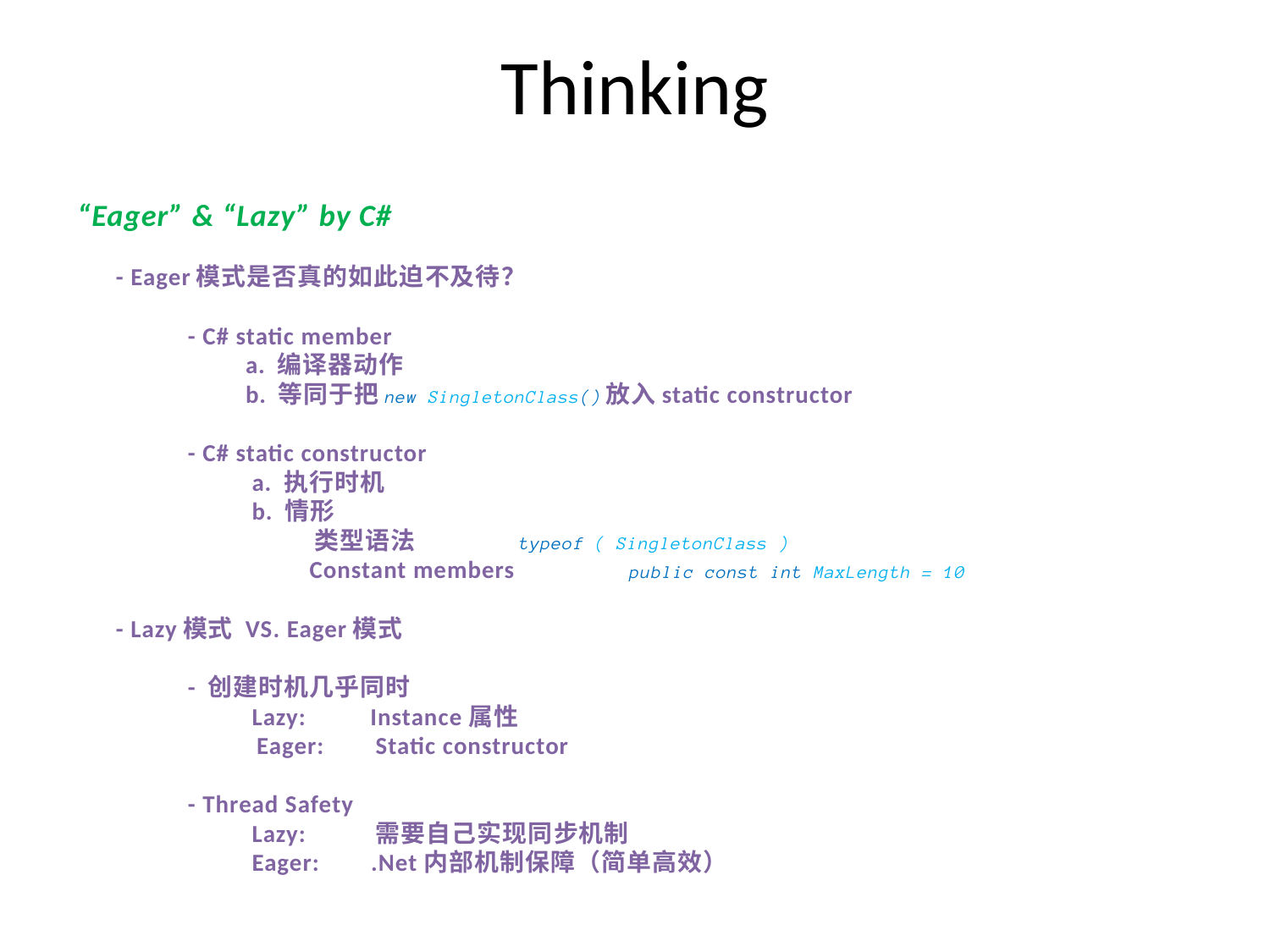

Thinking
“Eager” & “Lazy” by C#

      - Eager模式是否真的如此迫不及待？
	- C# static member
	         a. 编译器动作
	         b. 等同于把new SingletonClass()放入static constructor
	- C# static constructor
	          a. 执行时机
	          b. 情形
	                   类型语法 		typeof ( SingletonClass )
	                   Constant members 	public const int MaxLength = 10

      - Lazy模式 VS. Eager模式
	- 创建时机几乎同时
	          Lazy:          Instance属性
                            Eager:        Static constructor
	- Thread Safety
	          Lazy:          需要自己实现同步机制
	          Eager:        .Net内部机制保障（简单高效）